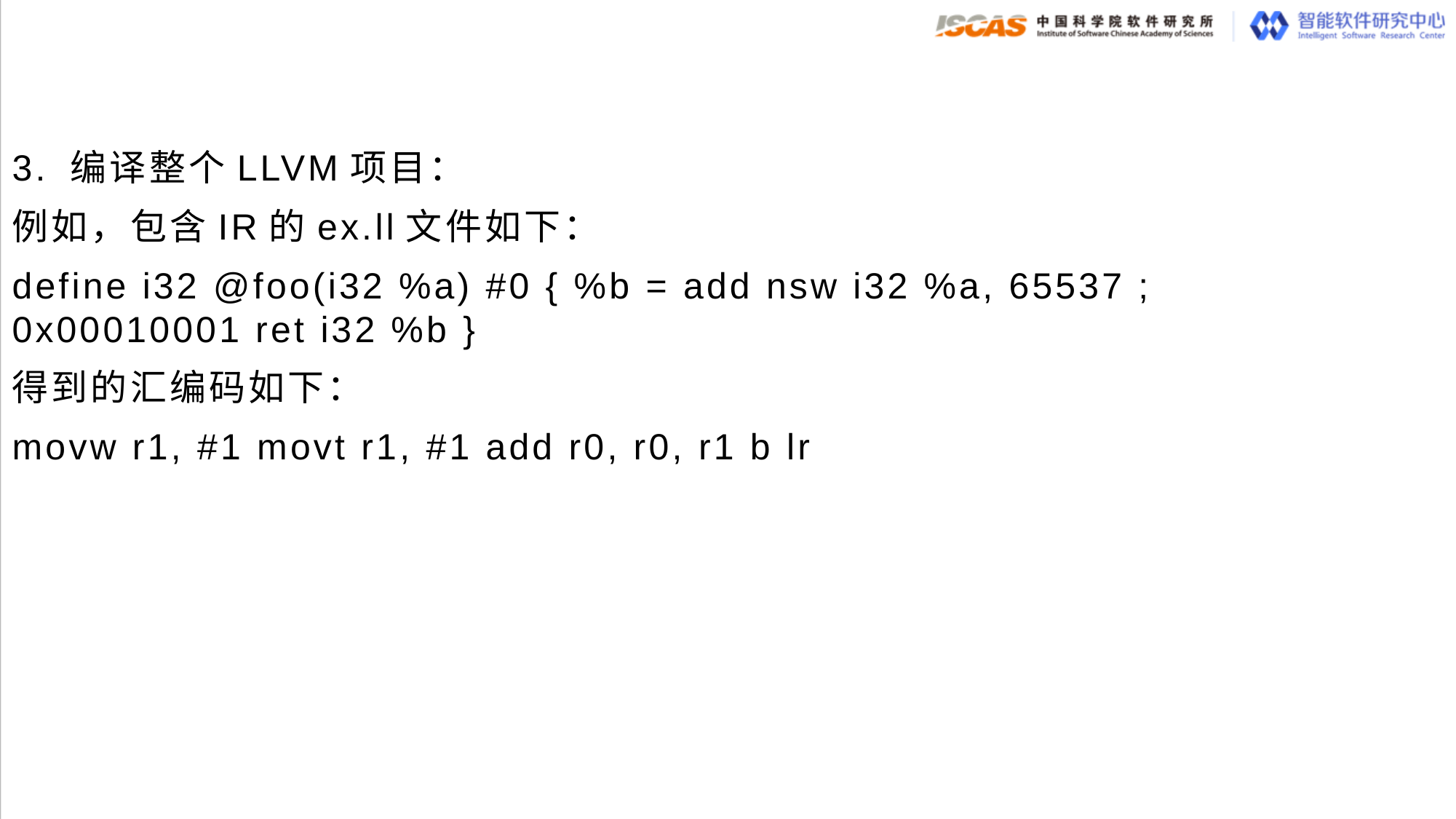

3. 编译整个LLVM项目：
例如，包含IR的ex.ll文件如下：
define i32 @foo(i32 %a) #0 { %b = add nsw i32 %a, 65537 ; 0x00010001 ret i32 %b }
得到的汇编码如下：
movw r1, #1 movt r1, #1 add r0, r0, r1 b lr